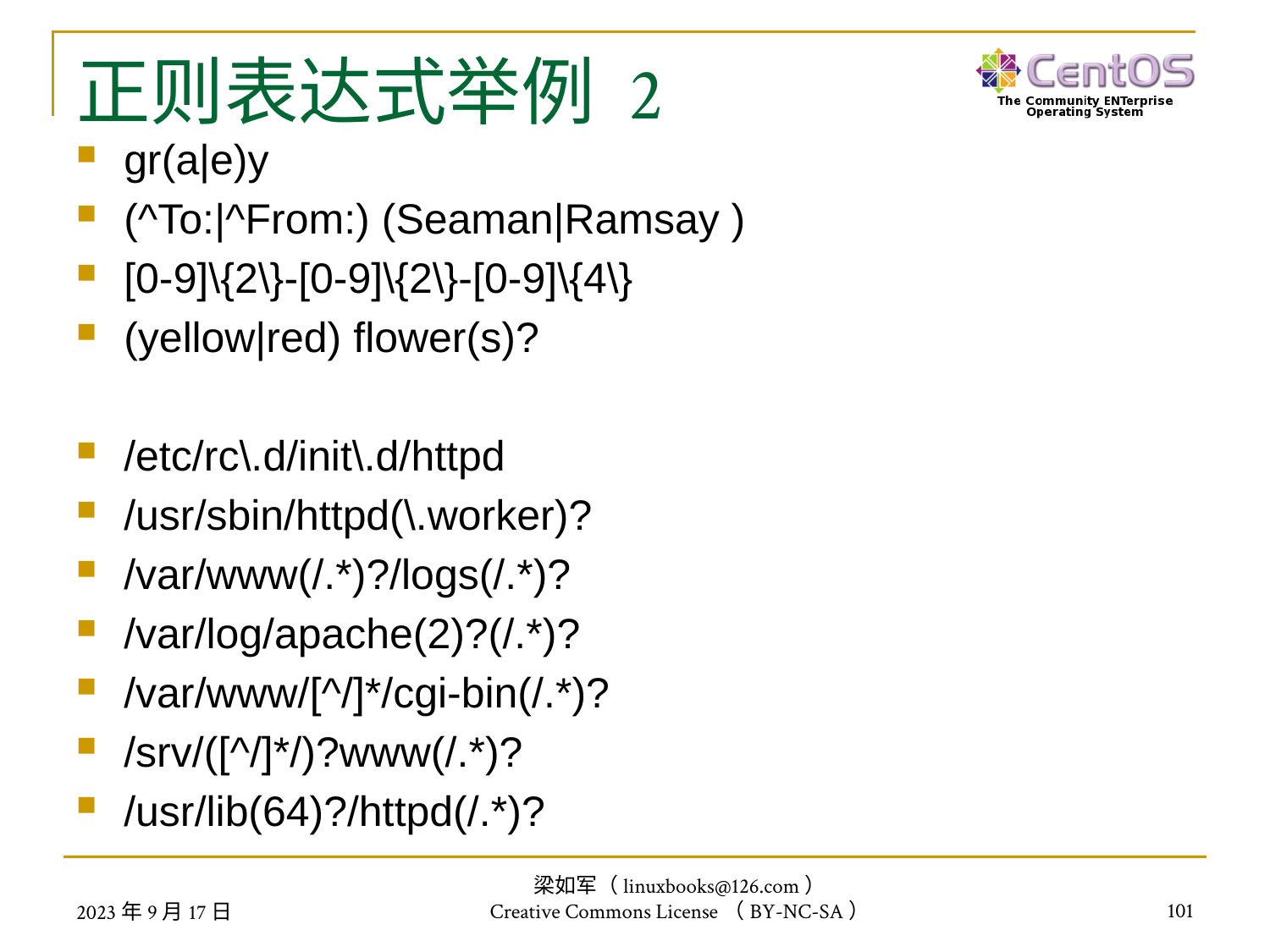

# 正则表达式举例 2
gr(a|e)y
(^To:|^From:) (Seaman|Ramsay )
[0-9]\{2\}-[0-9]\{2\}-[0-9]\{4\}
(yellow|red) flower(s)?

/etc/rc\.d/init\.d/httpd
/usr/sbin/httpd(\.worker)?
/var/www(/.*)?/logs(/.*)?
/var/log/apache(2)?(/.*)?
/var/www/[^/]*/cgi-bin(/.*)?
/srv/([^/]*/)?www(/.*)?
/usr/lib(64)?/httpd(/.*)?
梁如军（linuxbooks@126.com）
Creative Commons License（BY-NC-SA）
2023年9月17日
101